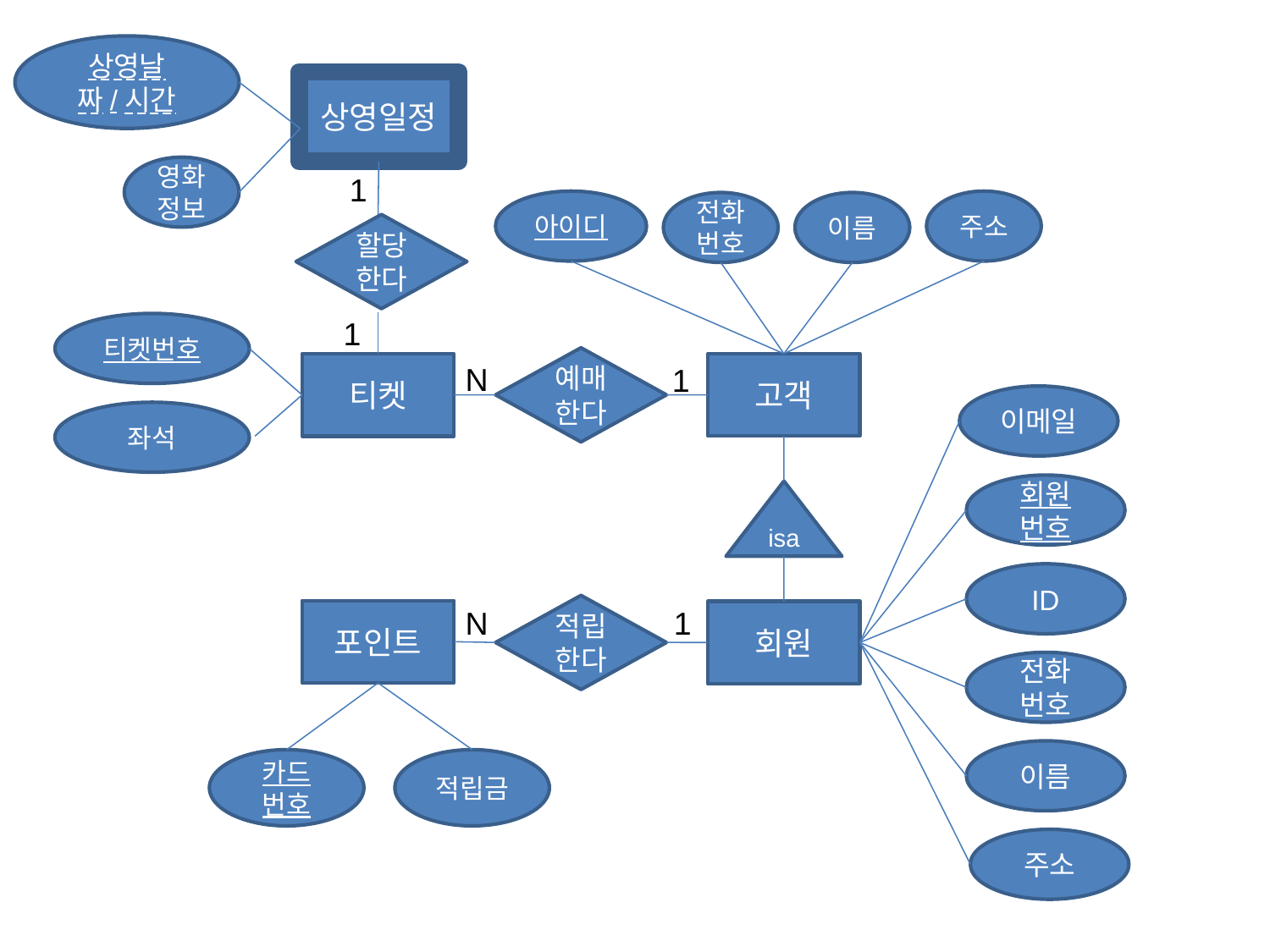

상영날짜/시간
상영일정
영화정보
1
아이디
주소
전화번호
이름
할당한다
1
티켓번호
예매한다
N
고객
티켓
1
이메일
좌석
회원
번호
isa
ID
적립한다
N
1
포인트
회원
전화
번호
이름
카드
번호
적립금
주소